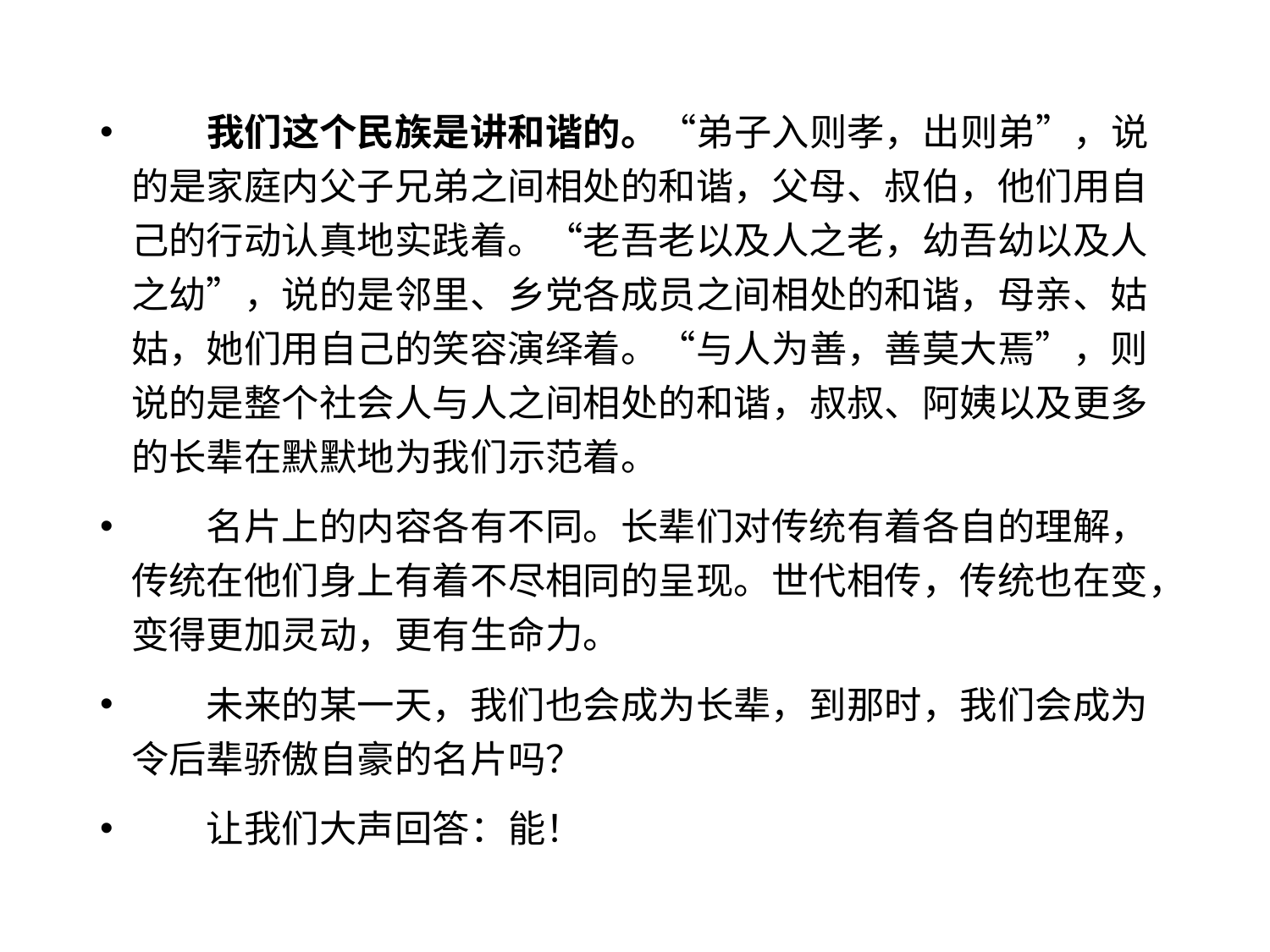

我们这个民族是讲和谐的。“弟子入则孝，出则弟”，说的是家庭内父子兄弟之间相处的和谐，父母、叔伯，他们用自己的行动认真地实践着。“老吾老以及人之老，幼吾幼以及人之幼”，说的是邻里、乡党各成员之间相处的和谐，母亲、姑姑，她们用自己的笑容演绎着。“与人为善，善莫大焉”，则说的是整个社会人与人之间相处的和谐，叔叔、阿姨以及更多的长辈在默默地为我们示范着。
　　名片上的内容各有不同。长辈们对传统有着各自的理解，传统在他们身上有着不尽相同的呈现。世代相传，传统也在变，变得更加灵动，更有生命力。
　　未来的某一天，我们也会成为长辈，到那时，我们会成为令后辈骄傲自豪的名片吗？
　　让我们大声回答：能！